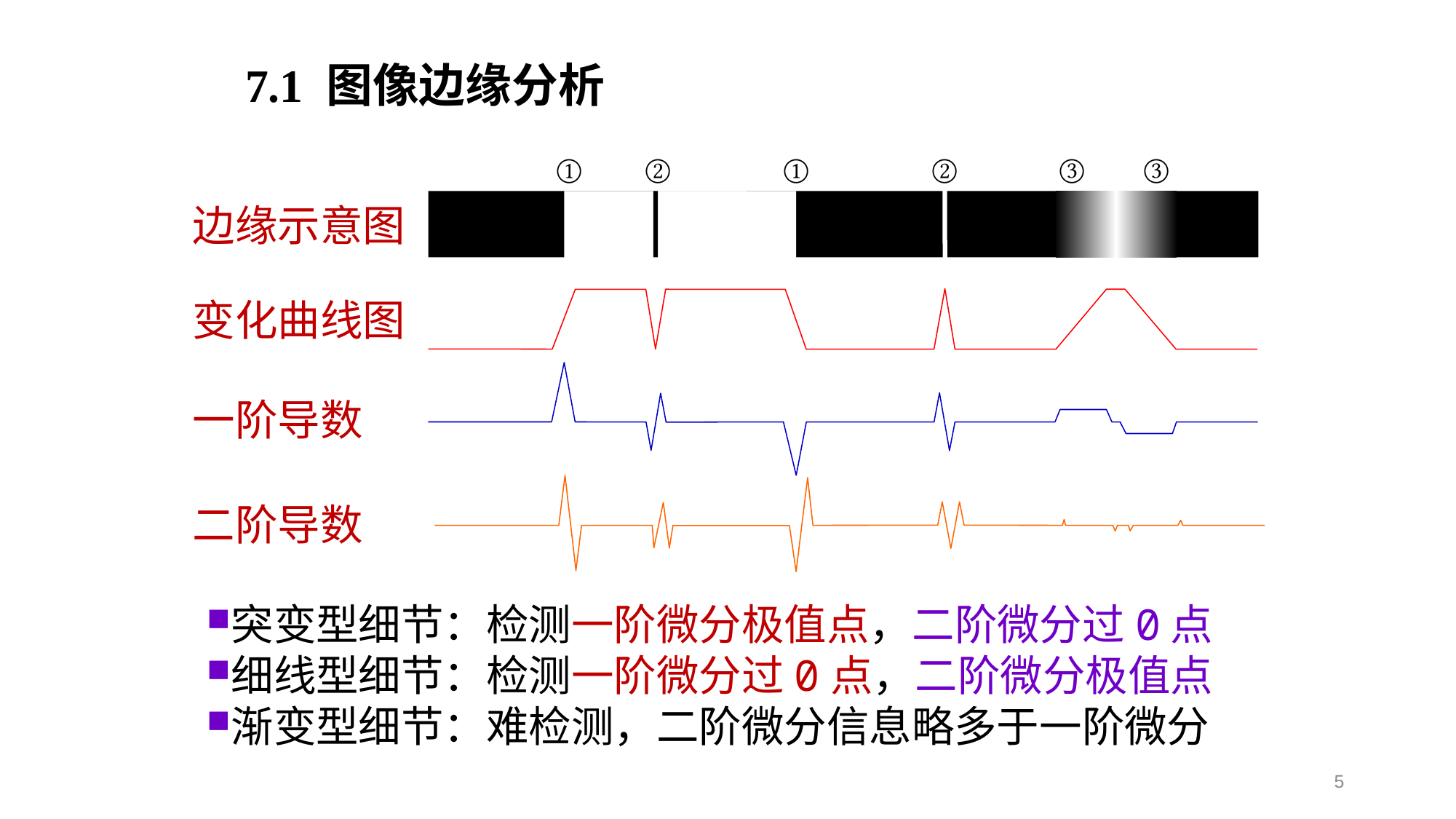

7.1 图像边缘分析
①
②
①
②
③
③

边缘示意图

变化曲线图

一阶导数

二阶导数
突变型细节：检测一阶微分极值点，二阶微分过0点
细线型细节：检测一阶微分过0点，二阶微分极值点
渐变型细节：难检测，二阶微分信息略多于一阶微分
5